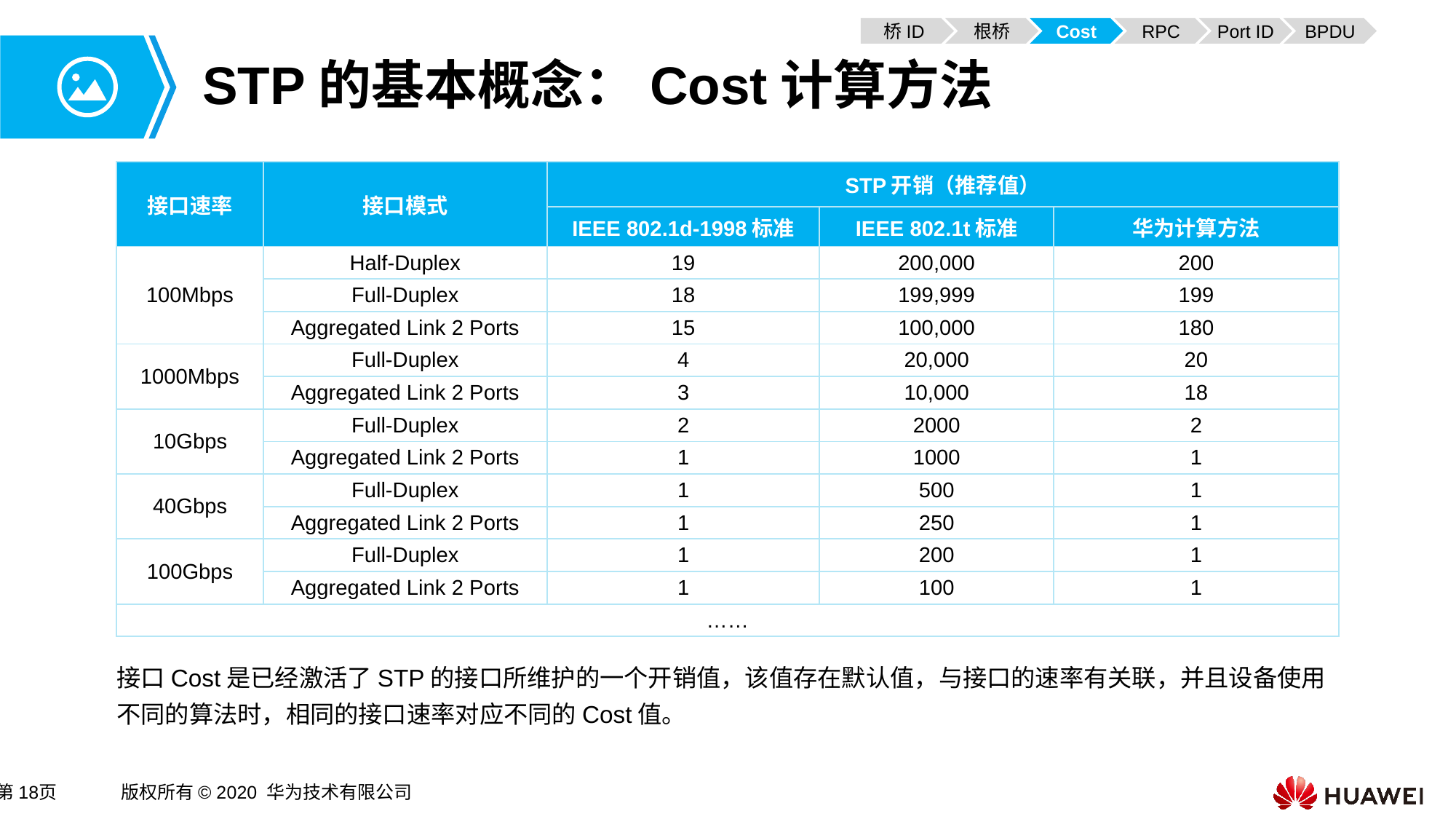

桥ID
根桥
Cost
RPC
Port ID
BPDU
# STP的基本概念：Cost计算方法
| 接口速率 | 接口模式 | STP开销（推荐值） |  |  |
| --- | --- | --- | --- | --- |
|  |  | IEEE 802.1d-1998标准 | IEEE 802.1t标准 | 华为计算方法 |
| 100Mbps | Half-Duplex | 19 | 200,000 | 200 |
|  | Full-Duplex | 18 | 199,999 | 199 |
|  | Aggregated Link 2 Ports | 15 | 100,000 | 180 |
| 1000Mbps | Full-Duplex | 4 | 20,000 | 20 |
|  | Aggregated Link 2 Ports | 3 | 10,000 | 18 |
| 10Gbps | Full-Duplex | 2 | 2000 | 2 |
|  | Aggregated Link 2 Ports | 1 | 1000 | 1 |
| 40Gbps | Full-Duplex | 1 | 500 | 1 |
|  | Aggregated Link 2 Ports | 1 | 250 | 1 |
| 100Gbps | Full-Duplex | 1 | 200 | 1 |
|  | Aggregated Link 2 Ports | 1 | 100 | 1 |
| …… |  |  |  |  |
接口Cost是已经激活了STP的接口所维护的一个开销值，该值存在默认值，与接口的速率有关联，并且设备使用不同的算法时，相同的接口速率对应不同的Cost值。